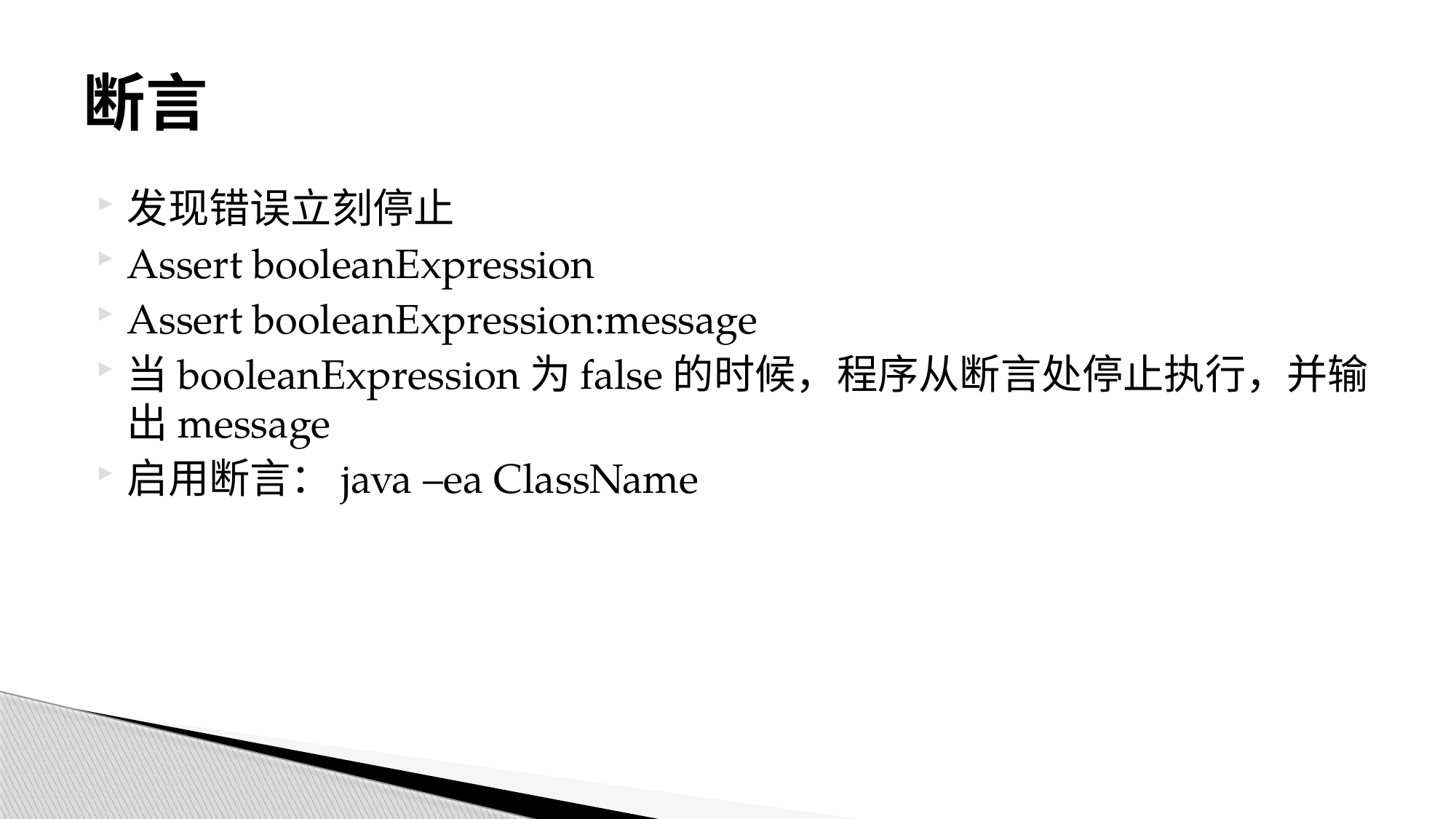

# 断言
发现错误立刻停止
Assert booleanExpression
Assert booleanExpression:message
当booleanExpression为false的时候，程序从断言处停止执行，并输出message
启用断言：java –ea ClassName